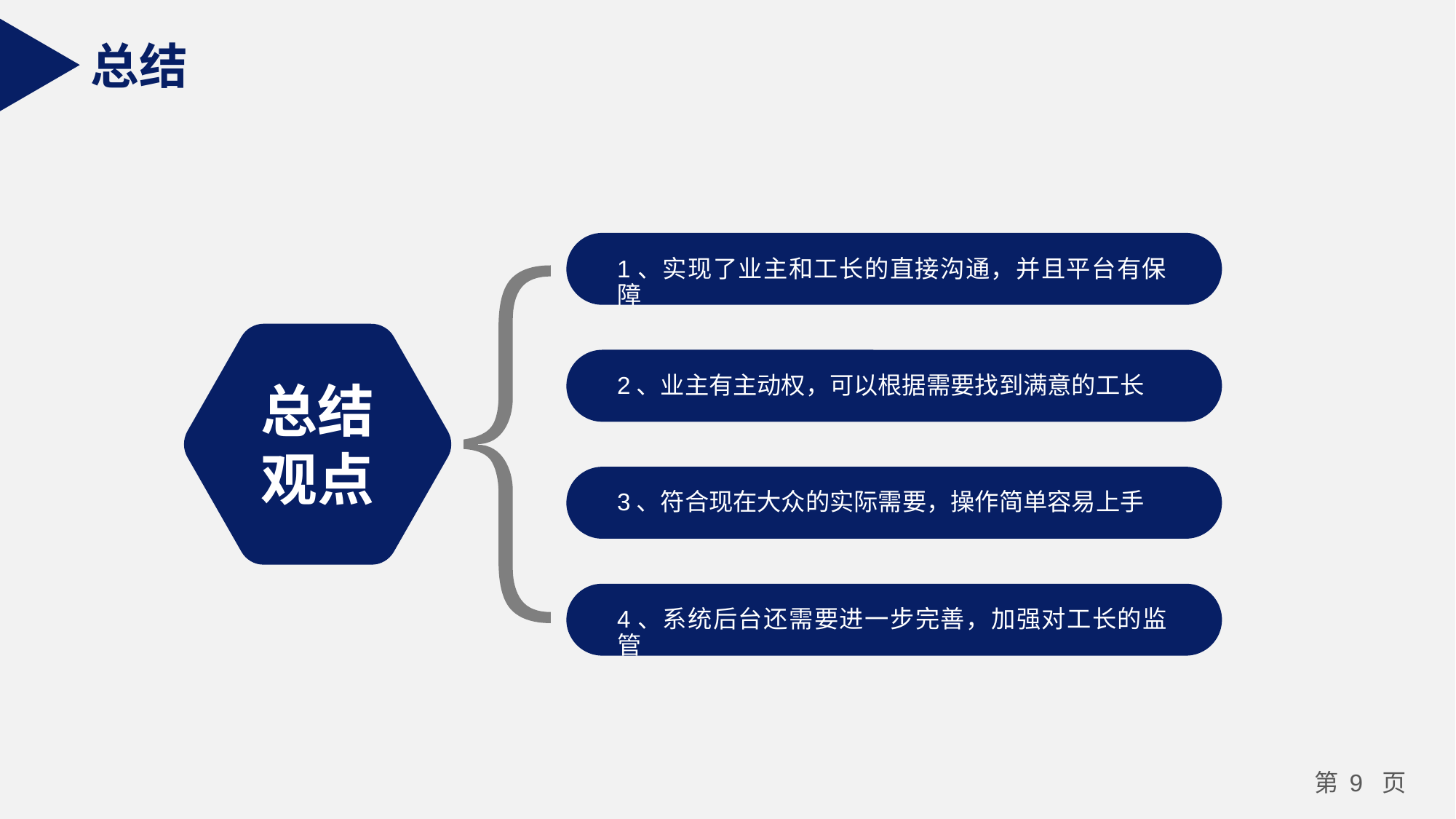

总结

1、实现了业主和工长的直接沟通，并且平台有保障

2、业主有主动权，可以根据需要找到满意的工长
总结观点

3、符合现在大众的实际需要，操作简单容易上手

4、系统后台还需要进一步完善，加强对工长的监管